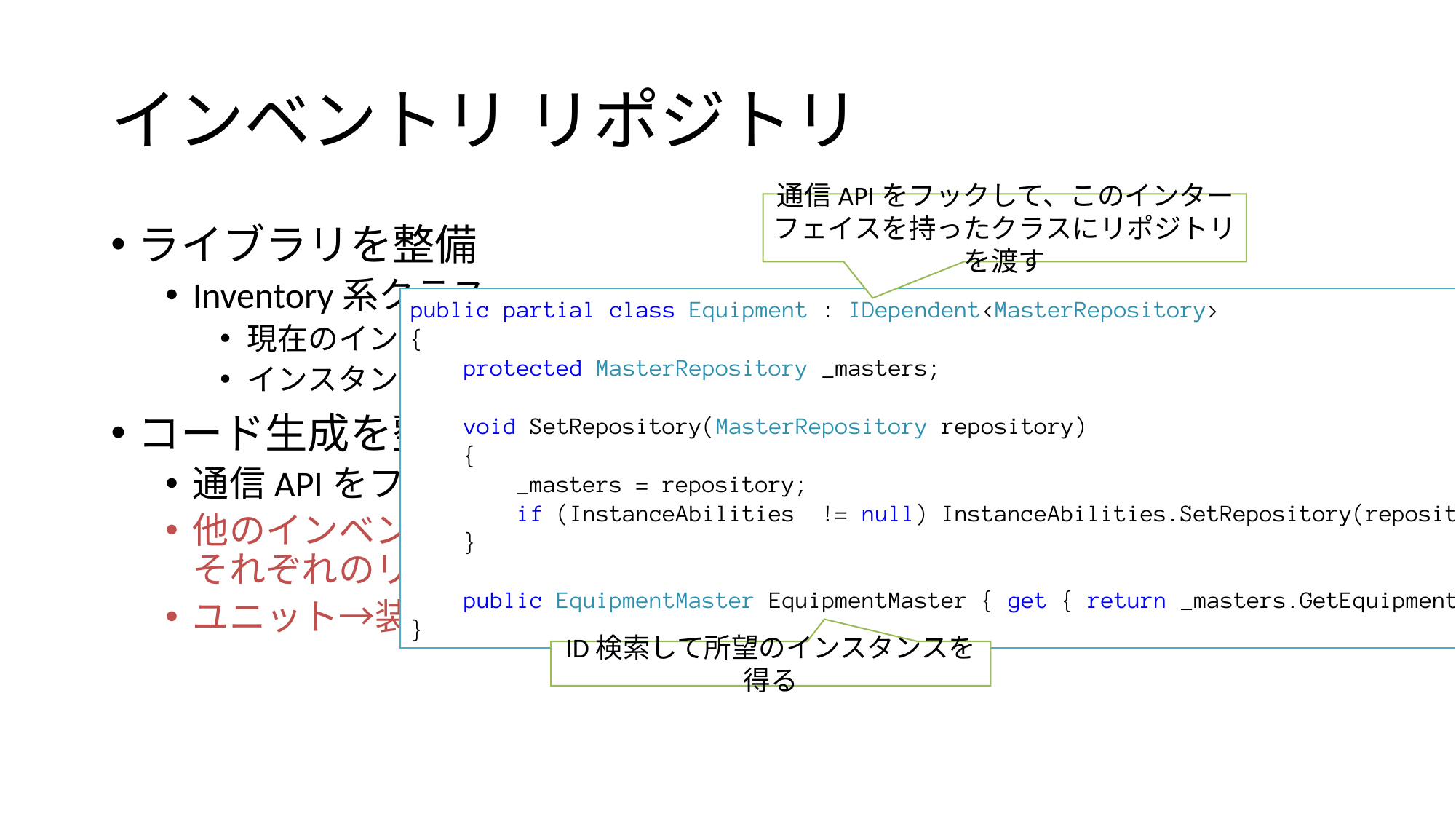

# インベントリ リポジトリ
通信APIをフックして、このインターフェイスを持ったクラスにリポジトリを渡す
ライブラリを整備
Inventory系クラス
現在のインスタンスをID検索できる
インスタンスの更新イベントを公開
コード生成を整備
通信APIをフックして、リポジトリを自動更新
他のインベントリ、マスターが必要なクラスに
それぞれのリポジトリを渡す
ユニット→装備 とかのID検索プロパティを生成
public partial class Equipment : IDependent<MasterRepository>
{
    protected MasterRepository _masters;

    void SetRepository(MasterRepository repository)
    {
        _masters = repository;
        if (InstanceAbilities  != null) InstanceAbilities.SetRepository(repository);
    }

    public EquipmentMaster EquipmentMaster { get { return _masters.GetEquipment(MasterId); } }
}
ID検索して所望のインスタンスを得る